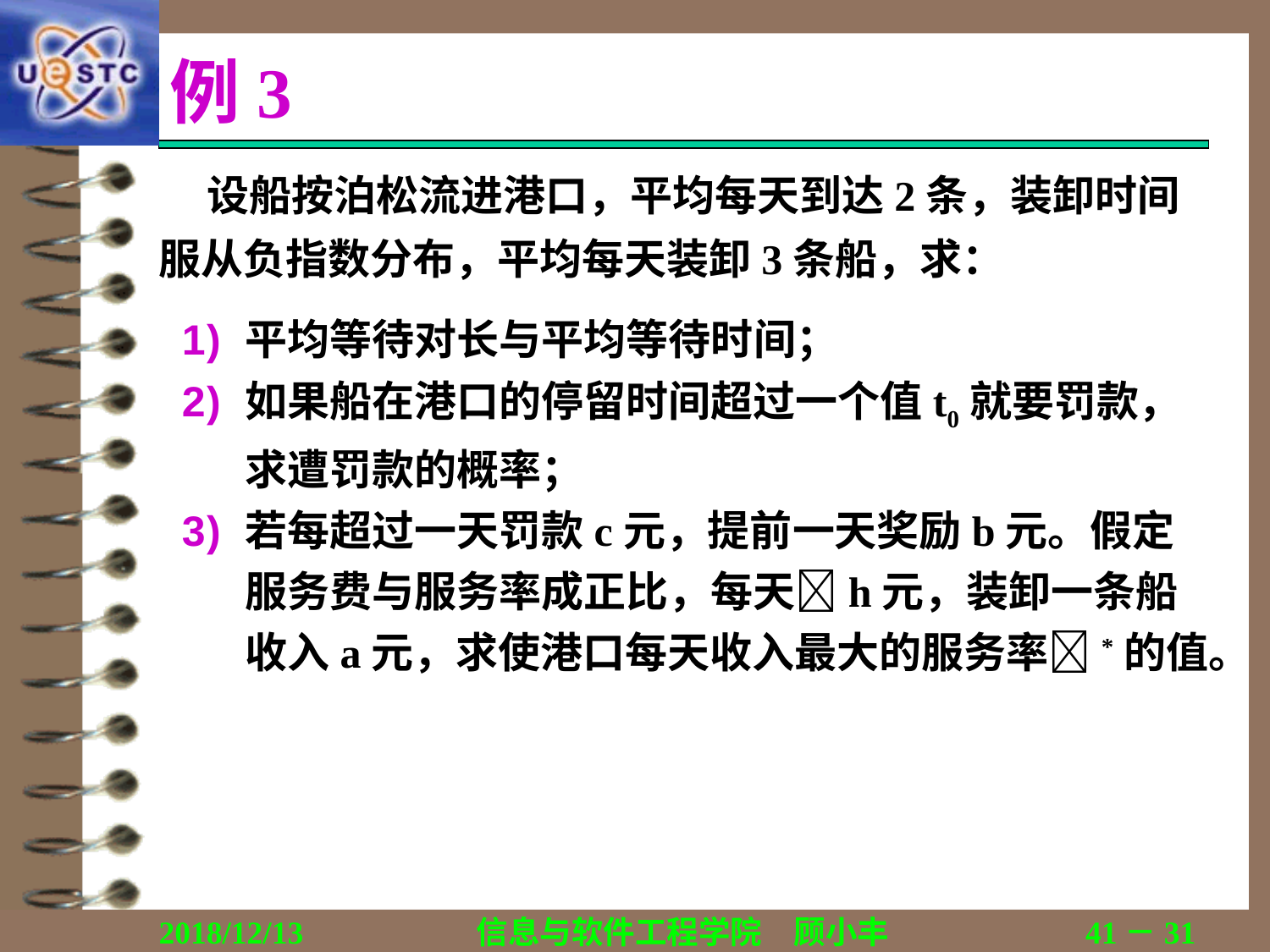

# 例3
    设船按泊松流进港口，平均每天到达2条，装卸时间
服从负指数分布，平均每天装卸3条船，求：
平均等待对长与平均等待时间；
如果船在港口的停留时间超过一个值t0就要罚款，求遭罚款的概率；
若每超过一天罚款c元，提前一天奖励b元。假定服务费与服务率成正比，每天μh元，装卸一条船收入a元，求使港口每天收入最大的服务率μ*的值。
2018/12/13
信息与软件工程学院　顾小丰
41－31